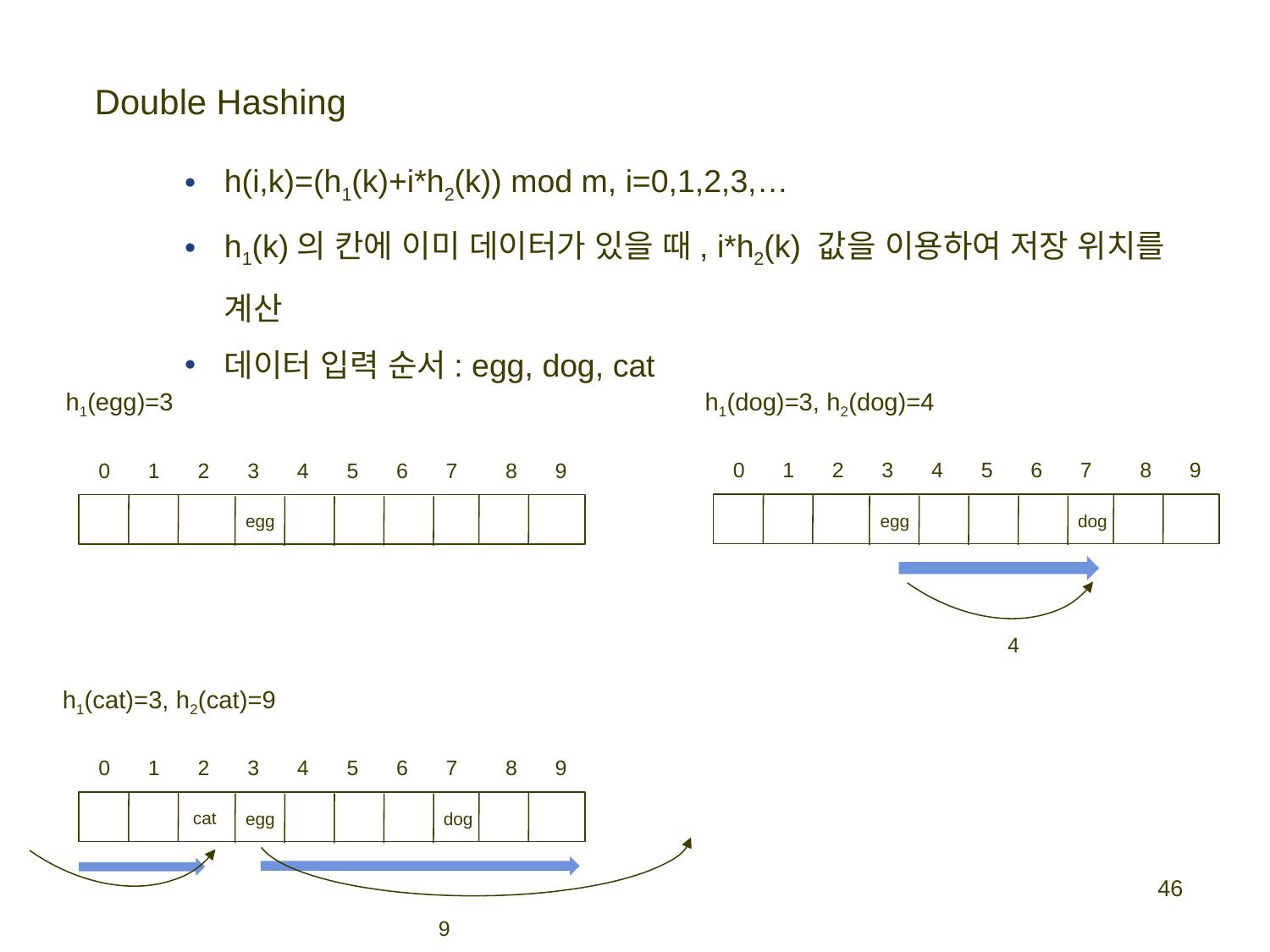

Double Hashing
h(i,k)=(h1(k)+i*h2(k)) mod m, i=0,1,2,3,…
h1(k)의 칸에 이미 데이터가 있을 때, i*h2(k) 값을 이용하여 저장 위치를 계산
데이터 입력 순서: egg, dog, cat

h1(egg)=3
h1(dog)=3, h2(dog)=4
0
1
2
3
4
5
6
7
8
9
0
1
2
3
4
5
6
7
8
9

egg
dog
egg

4

h1(cat)=3, h2(cat)=9
0
1
2
3
4
5
6
7
8
9

cat
egg
dog

46
9